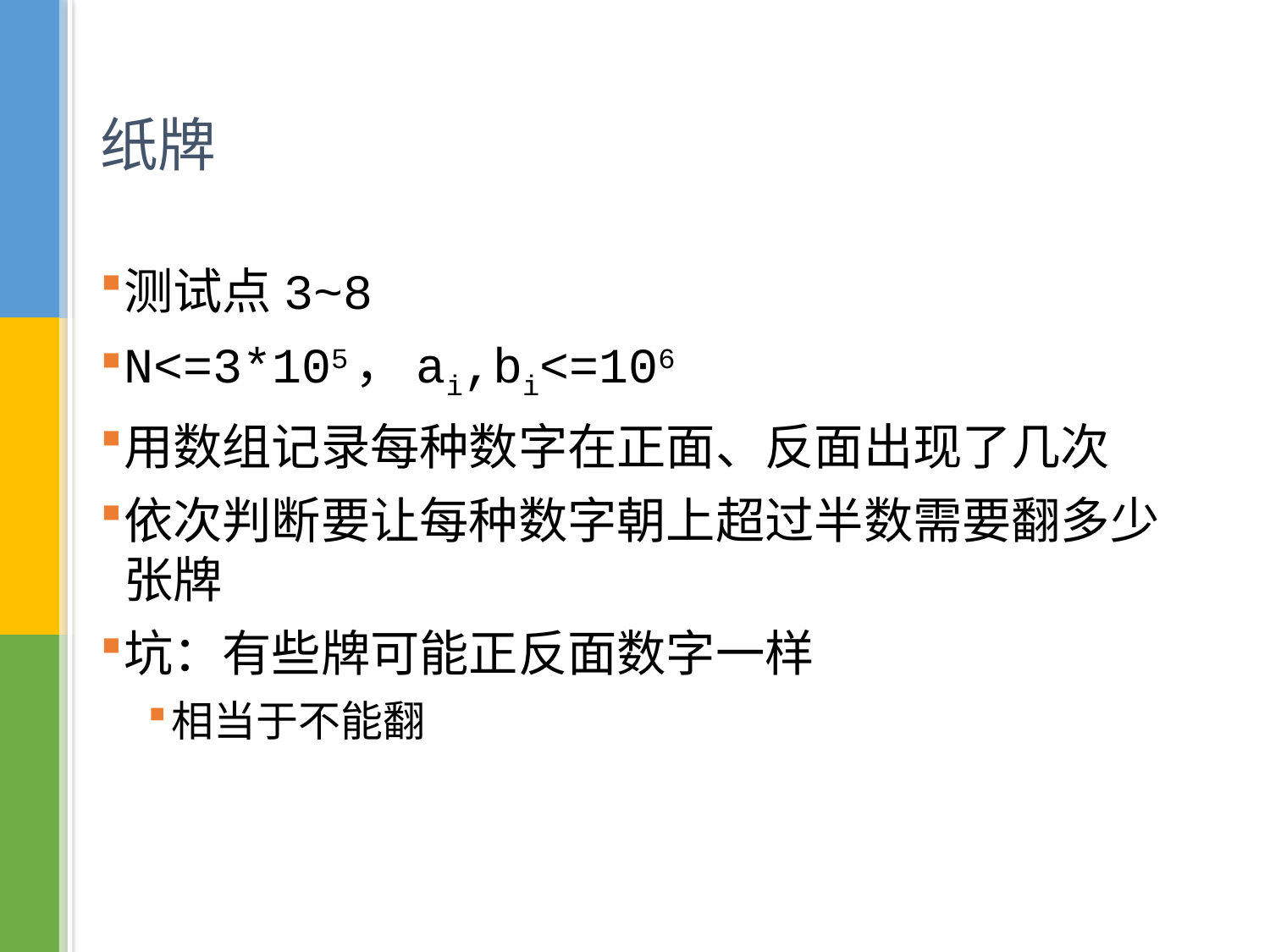

# 纸牌
测试点3~8
N<=3*105，ai,bi<=106
用数组记录每种数字在正面、反面出现了几次
依次判断要让每种数字朝上超过半数需要翻多少张牌
坑：有些牌可能正反面数字一样
相当于不能翻